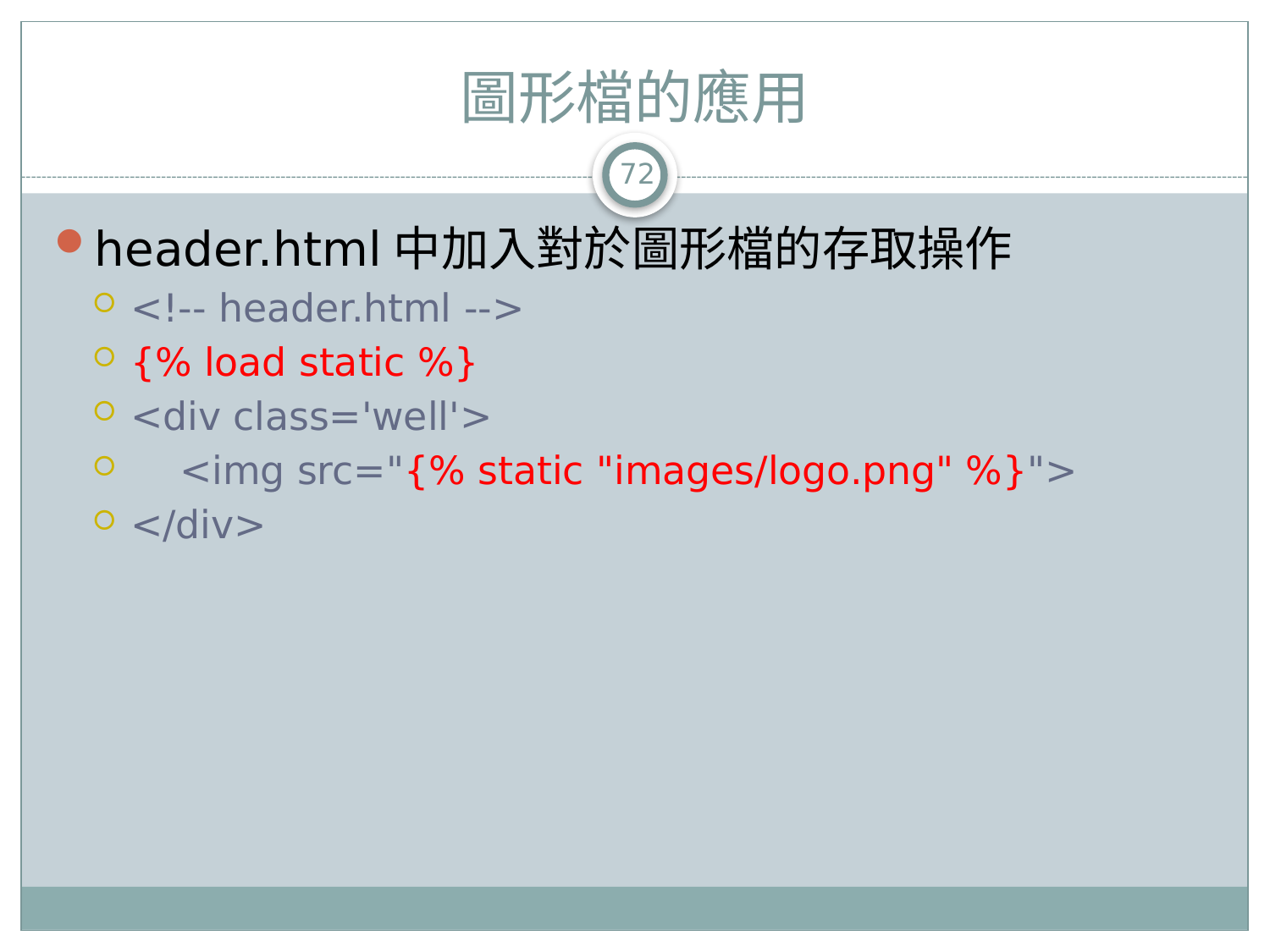

# 圖形檔的應用
72
header.html中加入對於圖形檔的存取操作
<!-- header.html -->
{% load static %}
<div class='well'>
    <img src="{% static "images/logo.png" %}">
</div>